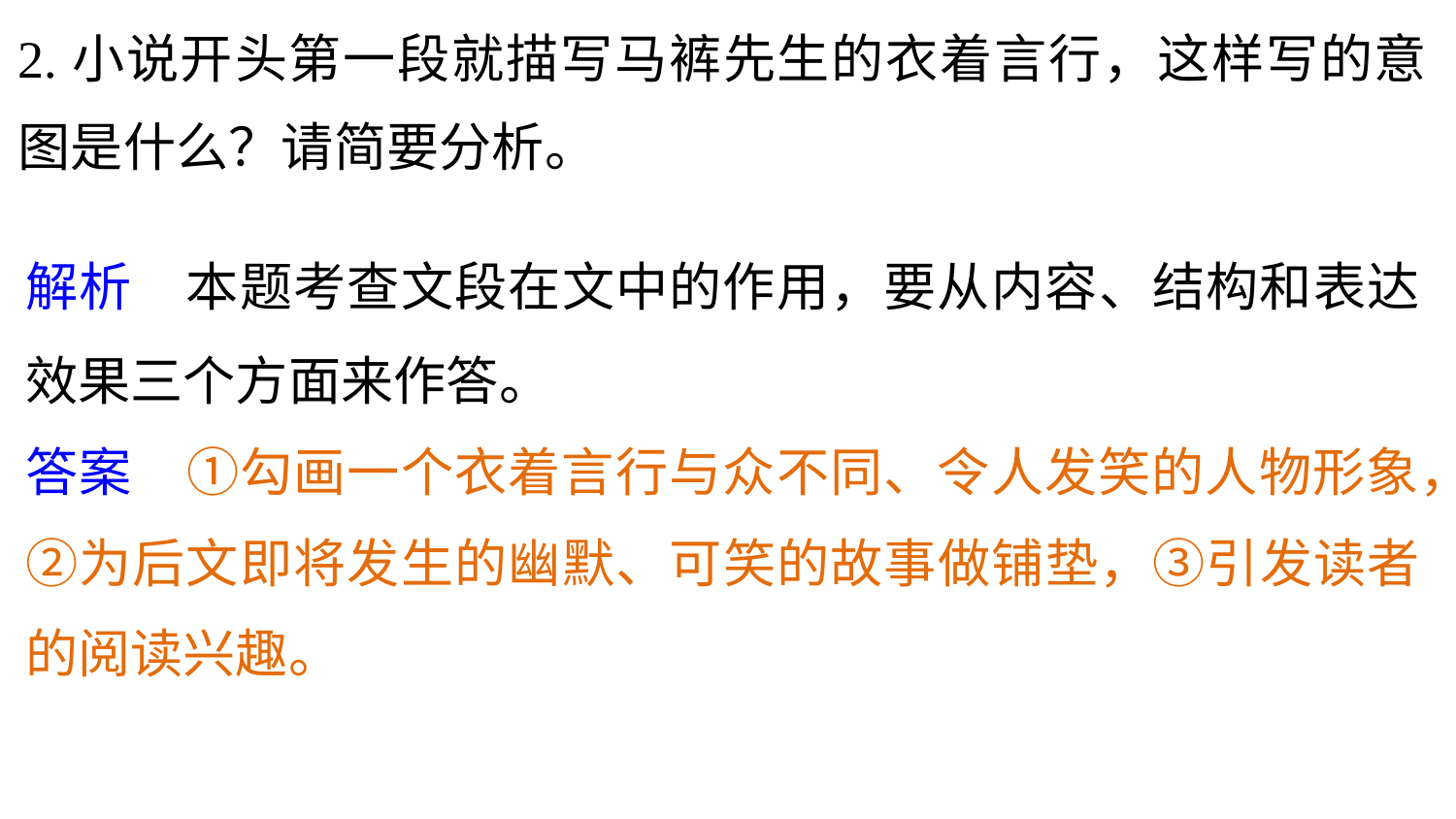

2.小说开头第一段就描写马裤先生的衣着言行，这样写的意图是什么？请简要分析。
解析　本题考查文段在文中的作用，要从内容、结构和表达效果三个方面来作答。
答案　①勾画一个衣着言行与众不同、令人发笑的人物形象，②为后文即将发生的幽默、可笑的故事做铺垫，③引发读者的阅读兴趣。